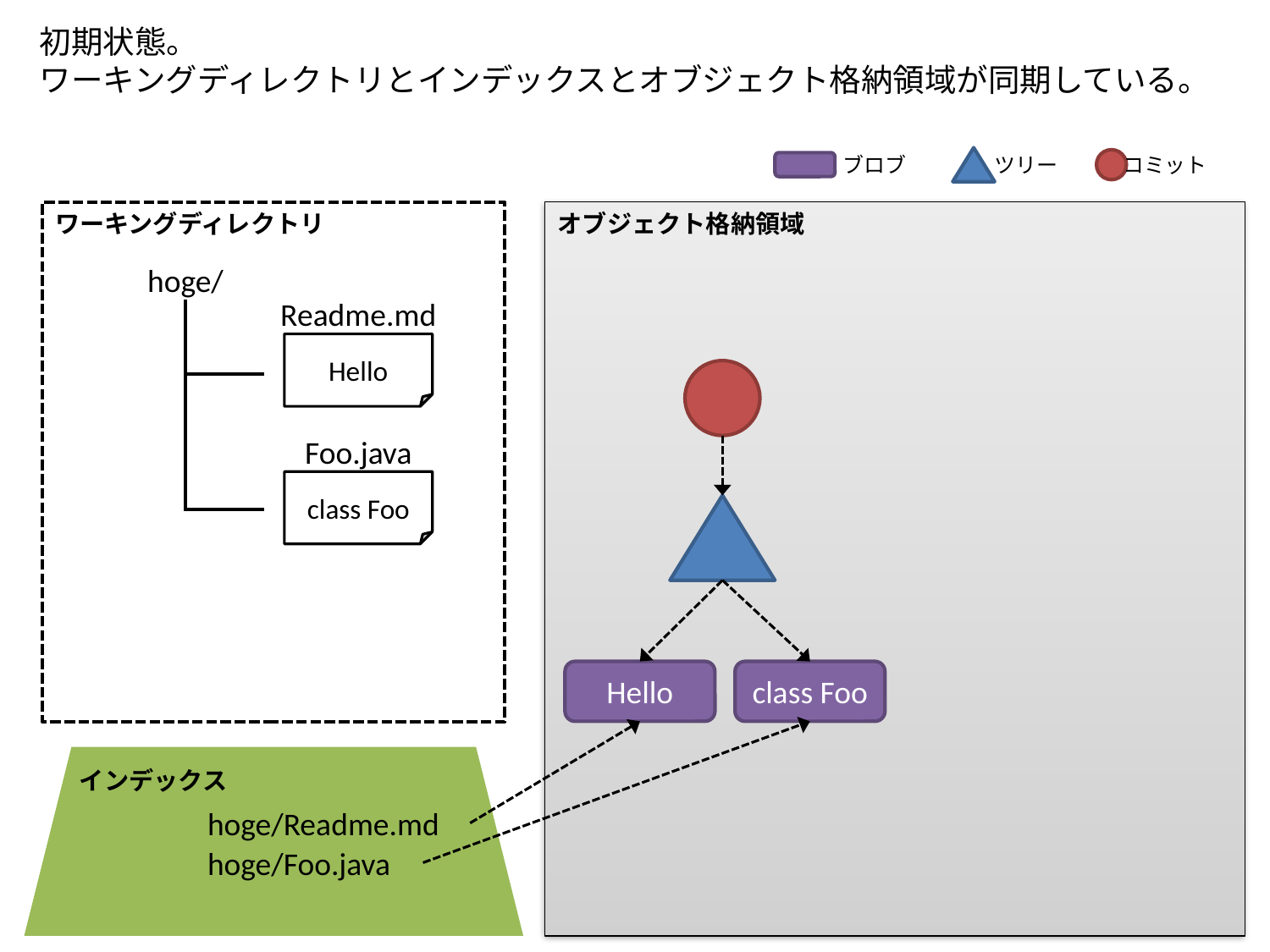

初期状態。
ワーキングディレクトリとインデックスとオブジェクト格納領域が同期している。
ブロブ
ツリー

コミット

オブジェクト格納領域
ワーキングディレクトリ
hoge/
Readme.md
Hello

Foo.java
class Foo

Hello
class Foo
 インデックス
hoge/Readme.md
hoge/Foo.java